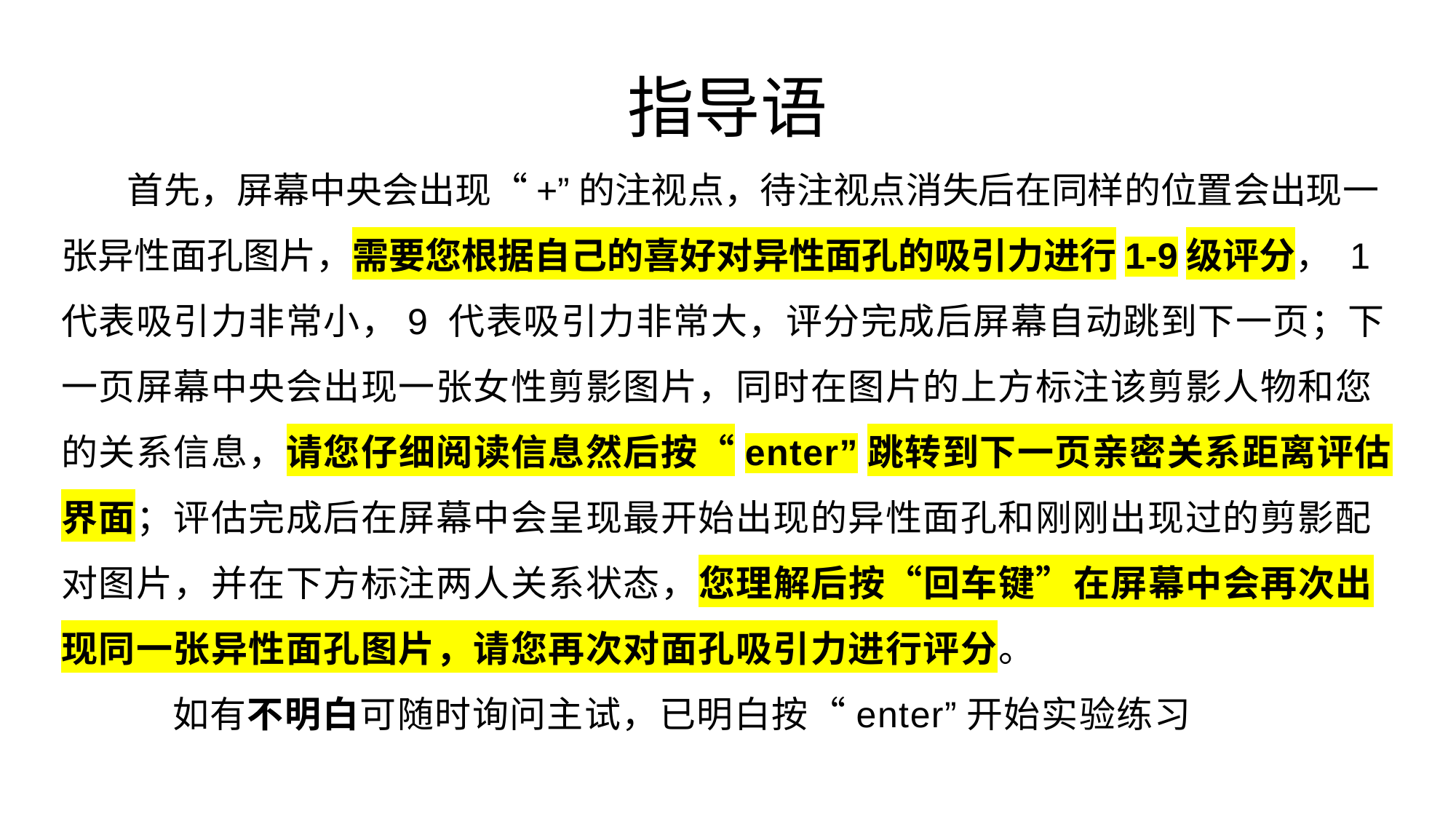

指导语
       首先，屏幕中央会出现“+”的注视点，待注视点消失后在同样的位置会出现一张异性面孔图片，需要您根据自己的喜好对异性面孔的吸引力进行1-9级评分， 1 代表吸引力非常小，9 代表吸引力非常大，评分完成后屏幕自动跳到下一页；下一页屏幕中央会出现一张女性剪影图片，同时在图片的上方标注该剪影人物和您的关系信息，请您仔细阅读信息然后按“enter”跳转到下一页亲密关系距离评估界面；评估完成后在屏幕中会呈现最开始出现的异性面孔和刚刚出现过的剪影配对图片，并在下方标注两人关系状态，您理解后按“回车键”在屏幕中会再次出现同一张异性面孔图片，请您再次对面孔吸引力进行评分。
           如有不明白可随时询问主试，已明白按“enter”开始实验练习